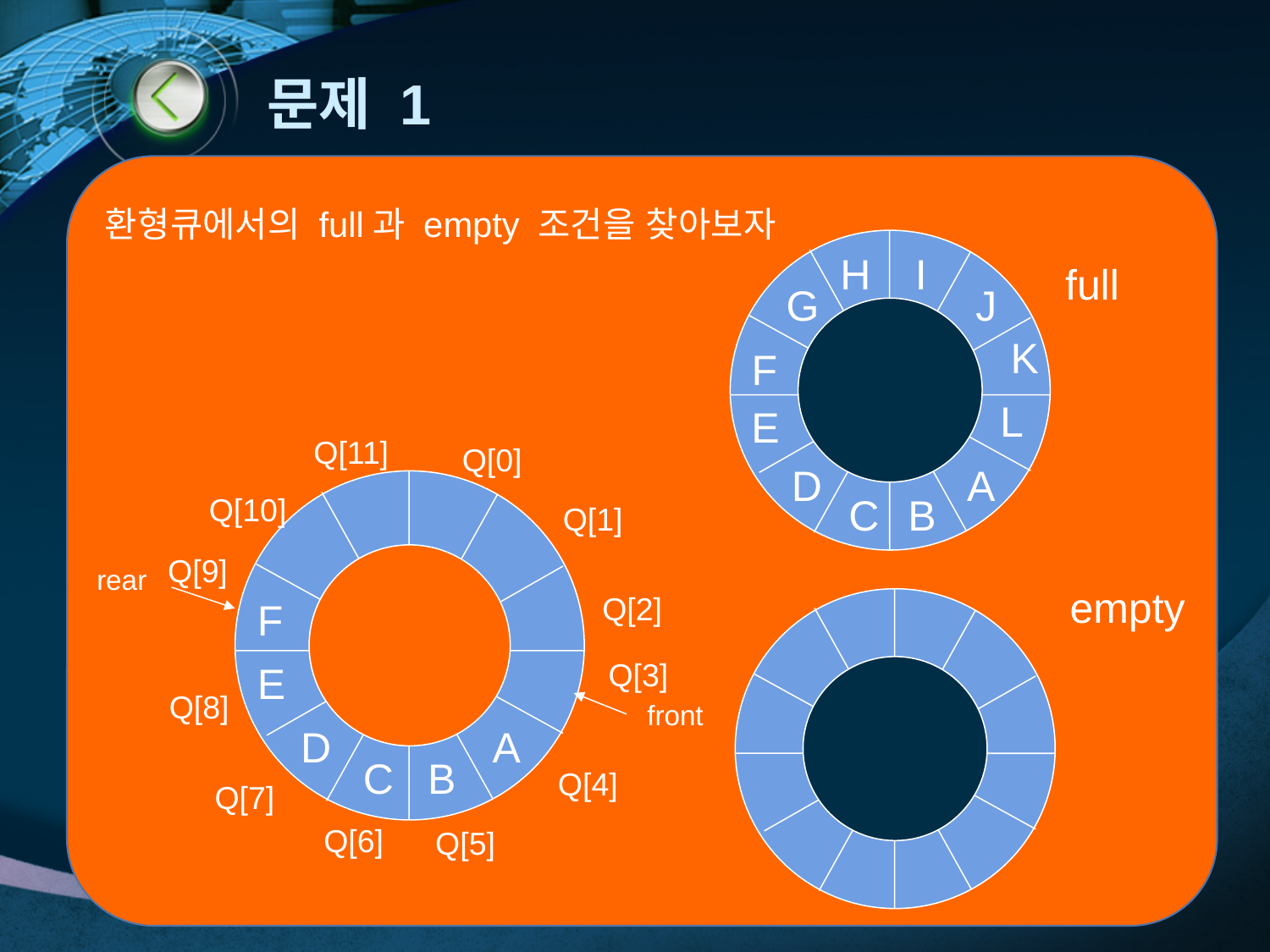

# 문제 1
환형큐에서의 full과 empty 조건을 찾아보자

H
I

full
G
J

K
F
L

E
Q[11]
Q[0]

Q[10]

Q[1]

Q[9]

rear

Q[2]

F
Q[3]

E
Q[8]
front

D
A
C
B
Q[4]
Q[7]
Q[6]
Q[5]
D
A
C
B
empty